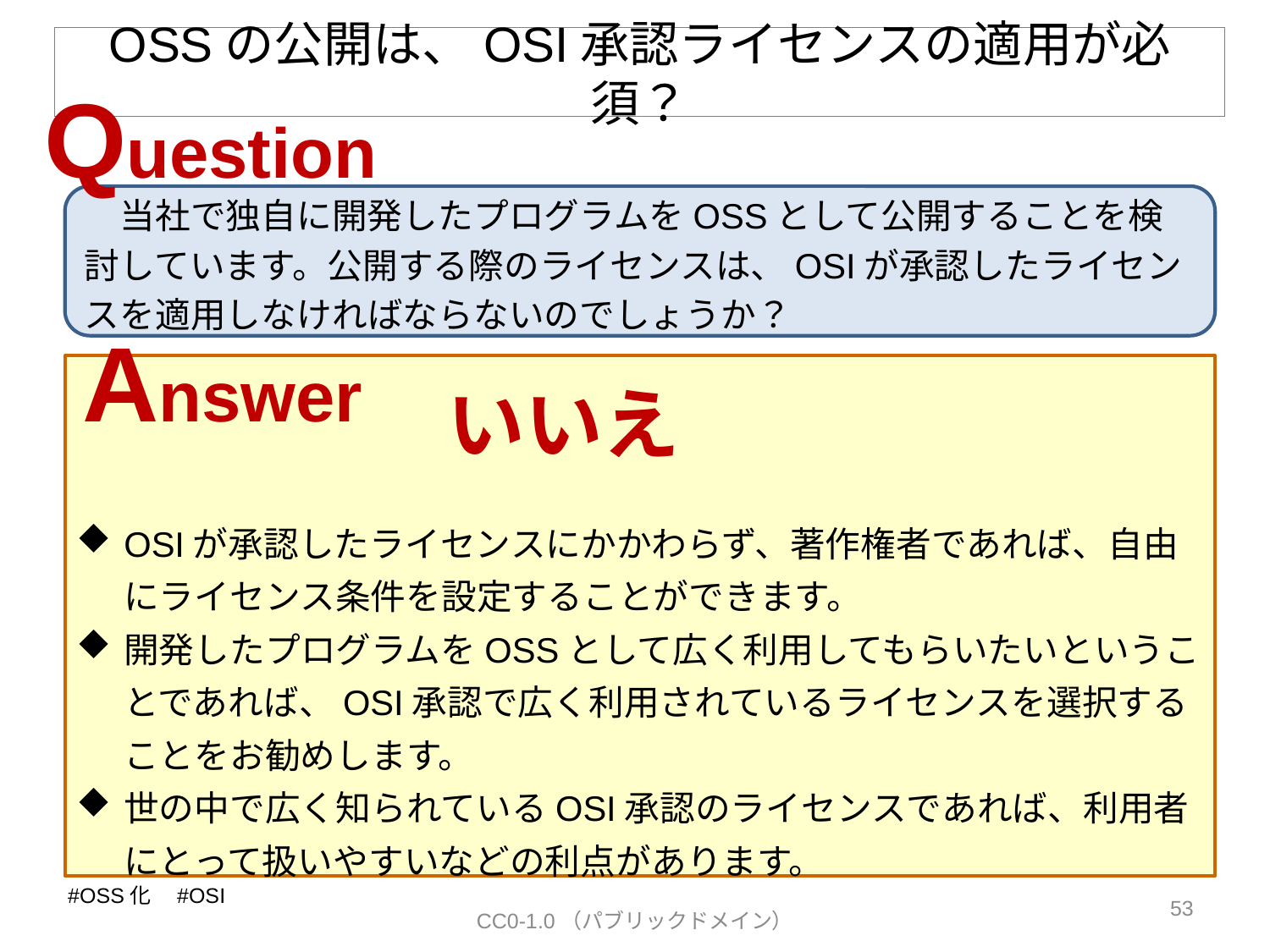

# OSSの公開は、OSI承認ライセンスの適用が必須？
Question
　当社で独自に開発したプログラムをOSSとして公開することを検討しています。公開する際のライセンスは、OSIが承認したライセンスを適用しなければならないのでしょうか？
Answer

いいえ
OSIが承認したライセンスにかかわらず、著作権者であれば、自由にライセンス条件を設定することができます。
開発したプログラムをOSSとして広く利用してもらいたいということであれば、OSI承認で広く利用されているライセンスを選択することをお勧めします。
世の中で広く知られているOSI承認のライセンスであれば、利用者にとって扱いやすいなどの利点があります。
#OSS化　#OSI
53
CC0-1.0（パブリックドメイン）